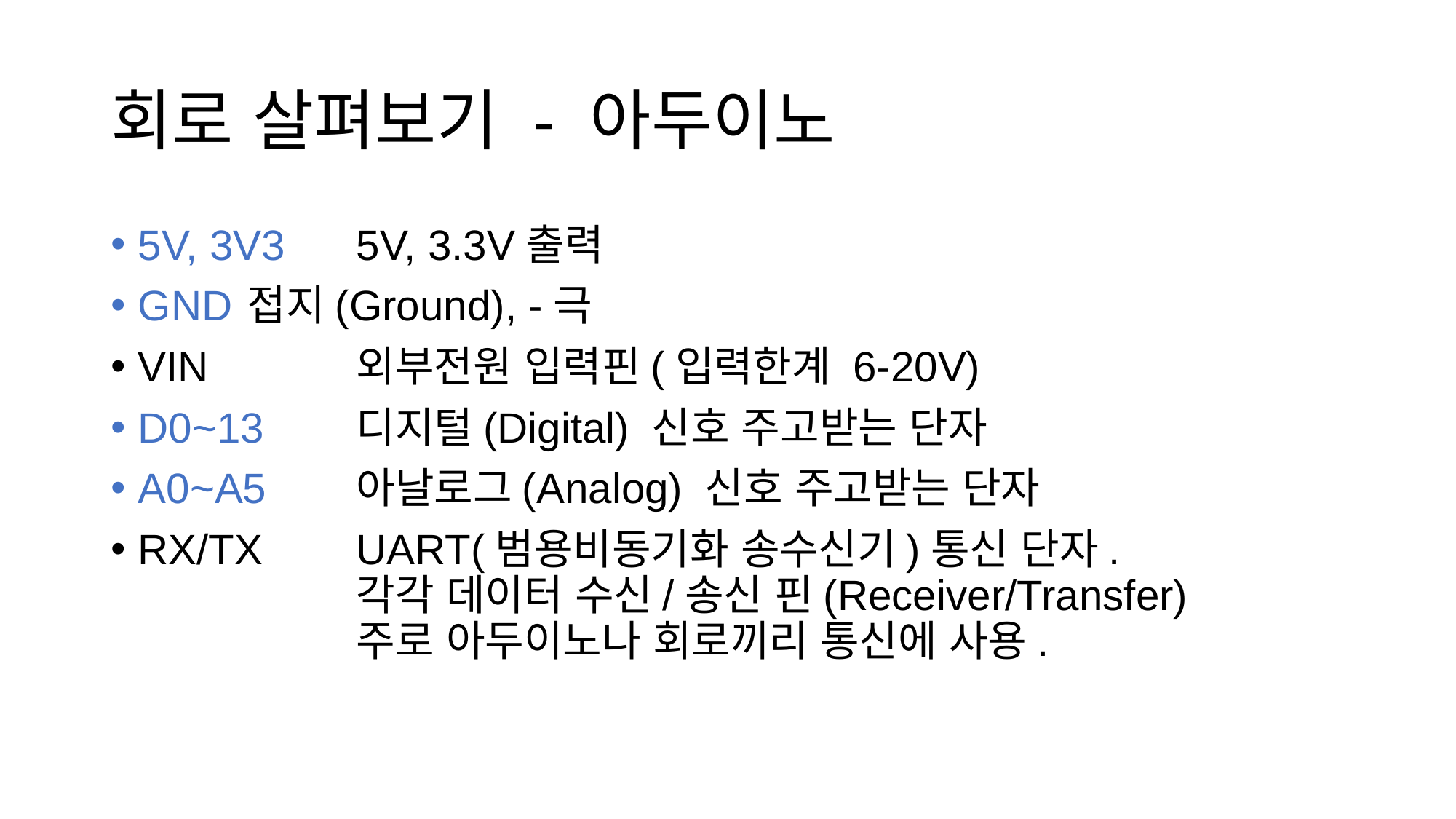

# 회로 살펴보기 - 아두이노
5V, 3V3	5V, 3.3V출력
GND	접지(Ground), -극
VIN		외부전원 입력핀(입력한계 6-20V)
D0~13	디지털(Digital) 신호 주고받는 단자
A0~A5	아날로그(Analog) 신호 주고받는 단자
RX/TX 	UART(범용비동기화 송수신기)통신 단자.
		각각 데이터 수신/송신 핀(Receiver/Transfer)
		주로 아두이노나 회로끼리 통신에 사용.